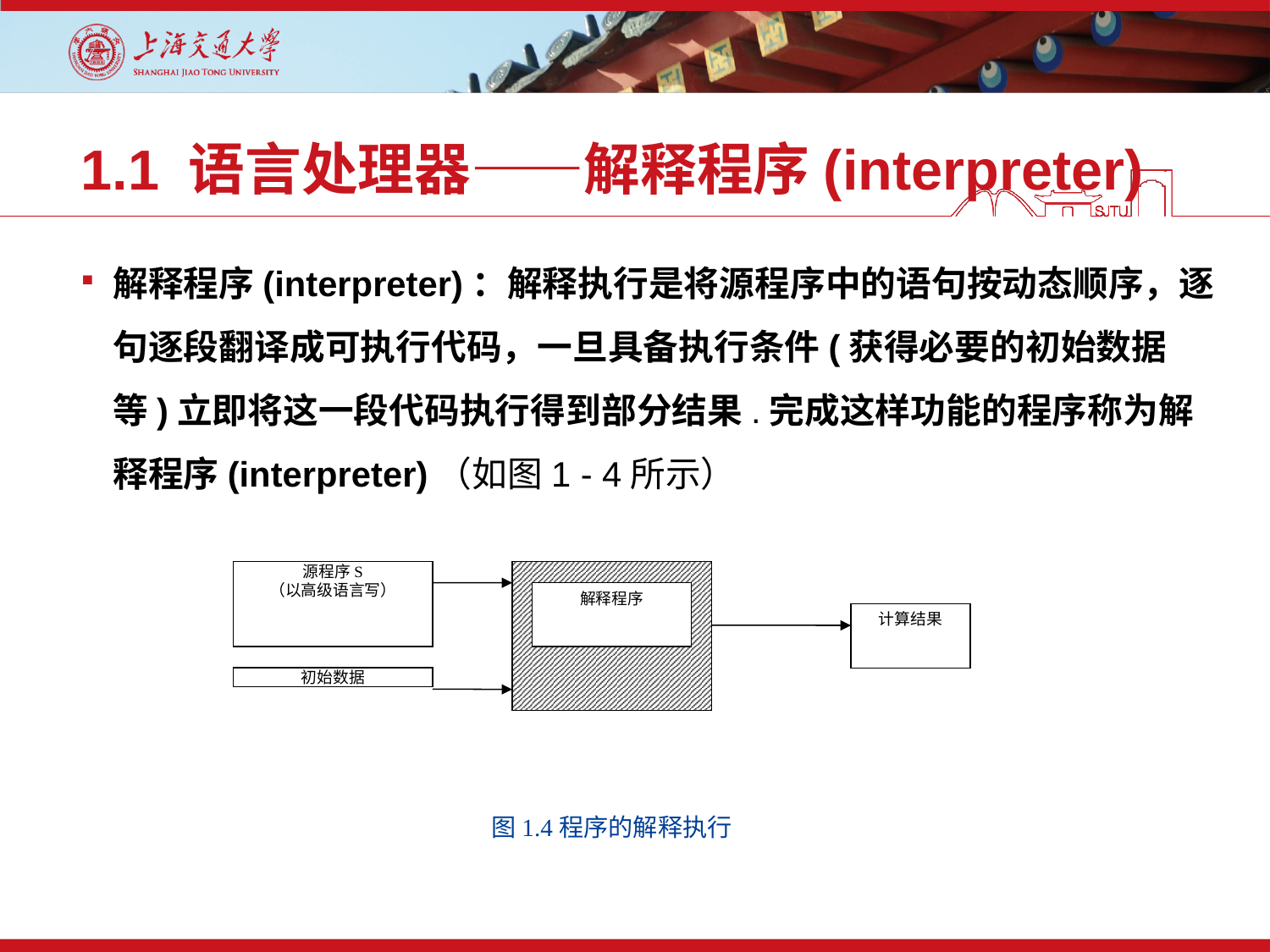

# 1.1 语言处理器——解释程序(interpreter)
解释程序(interpreter)：解释执行是将源程序中的语句按动态顺序，逐句逐段翻译成可执行代码，一旦具备执行条件(获得必要的初始数据等)立即将这一段代码执行得到部分结果.完成这样功能的程序称为解释程序(interpreter)（如图1 - 4所示）

源程序S
（以高级语言写）

计算机

解释程序
计算结果

初始数据

图1.4程序的解释执行